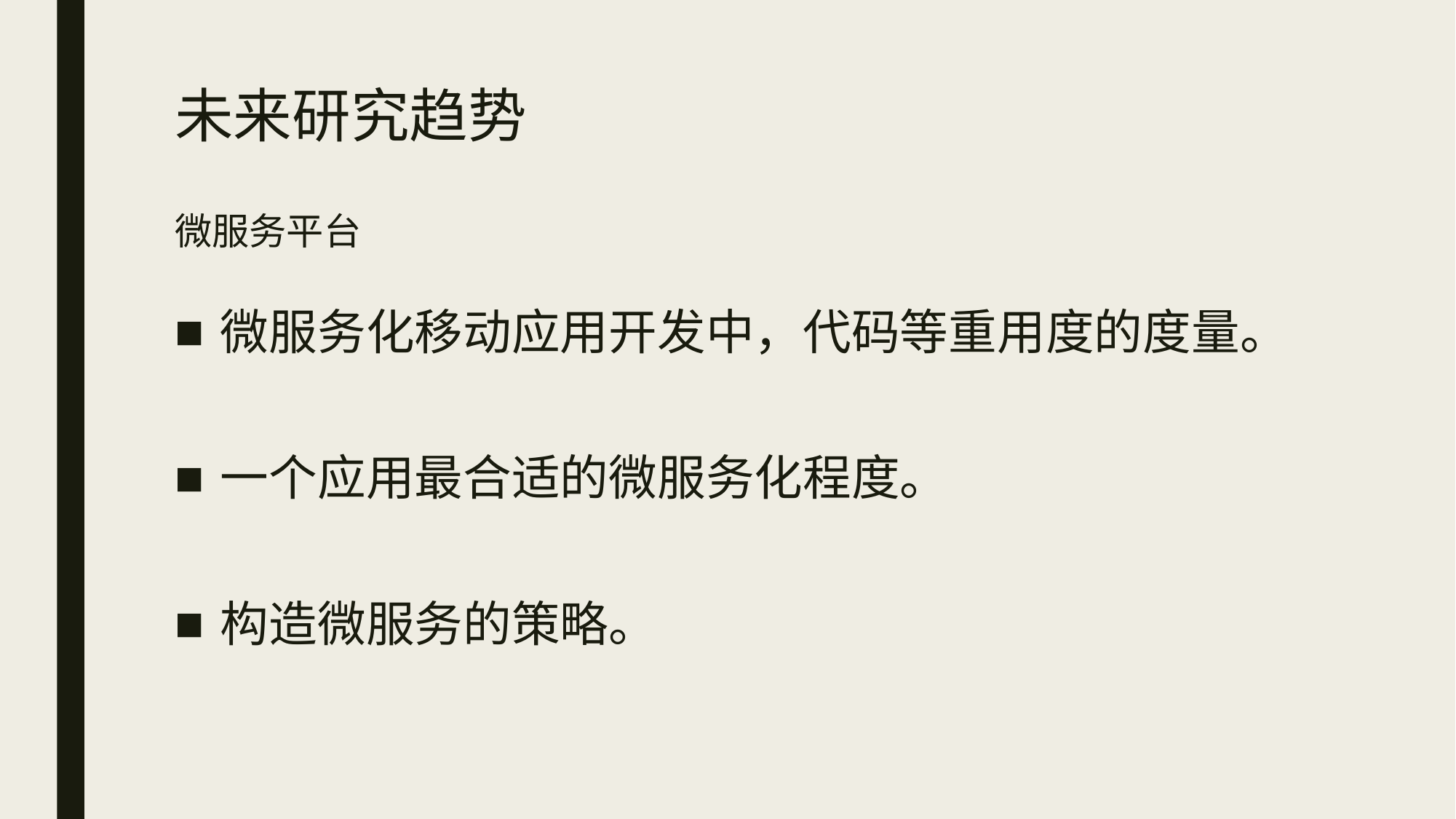

# 未来研究趋势 微服务平台
微服务化移动应用开发中，代码等重用度的度量。

一个应用最合适的微服务化程度。

构造微服务的策略。